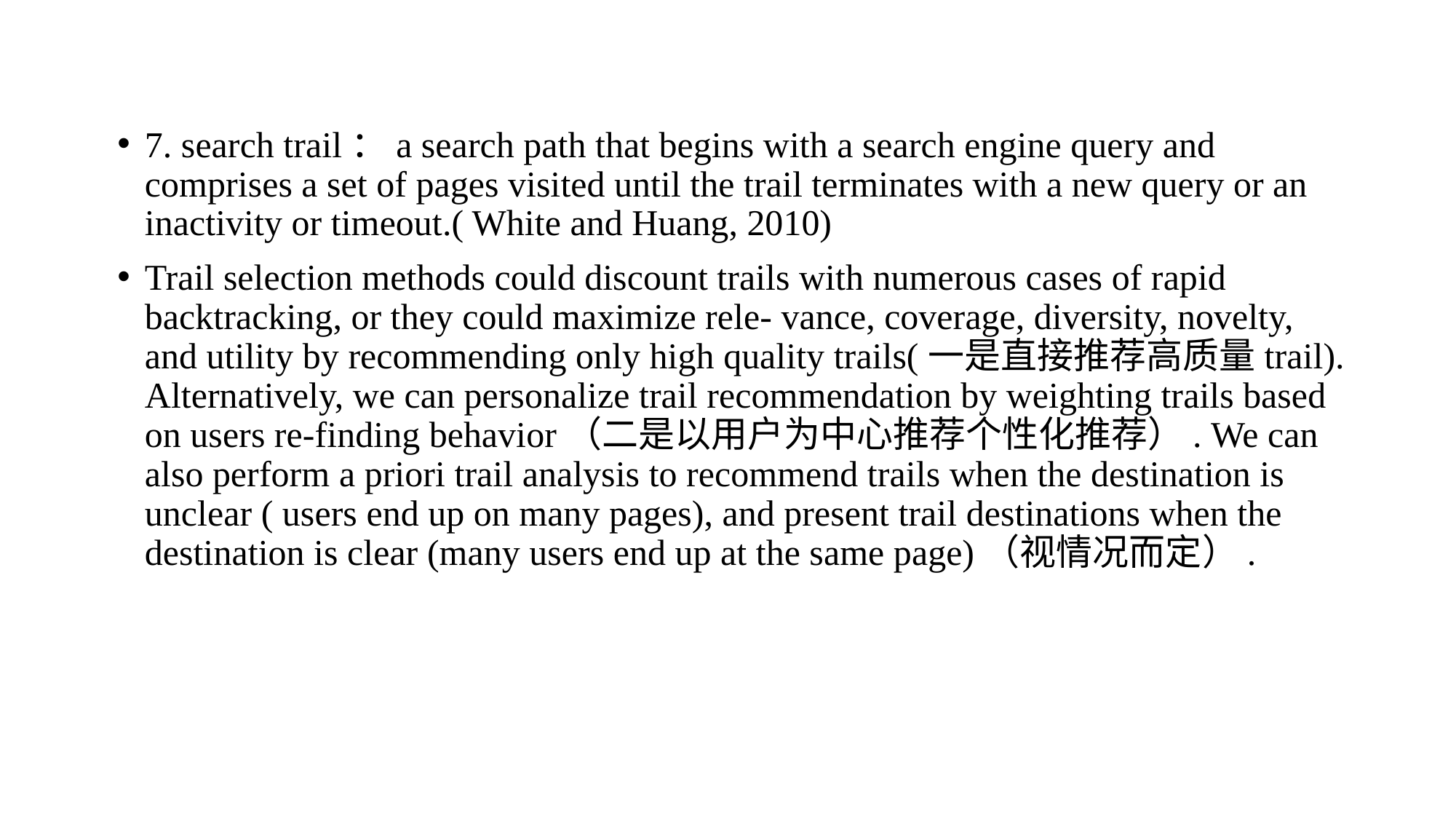

7. search trail：a search path that begins with a search engine query and comprises a set of pages visited until the trail terminates with a new query or an inactivity or timeout.( White and Huang, 2010)
Trail selection methods could discount trails with numerous cases of rapid backtracking, or they could maximize rele- vance, coverage, diversity, novelty, and utility by recommending only high quality trails(一是直接推荐高质量trail). Alternatively, we can personalize trail recommendation by weighting trails based on users re-finding behavior（二是以用户为中心推荐个性化推荐）. We can also perform a priori trail analysis to recommend trails when the destination is unclear ( users end up on many pages), and present trail destinations when the destination is clear (many users end up at the same page)（视情况而定）.